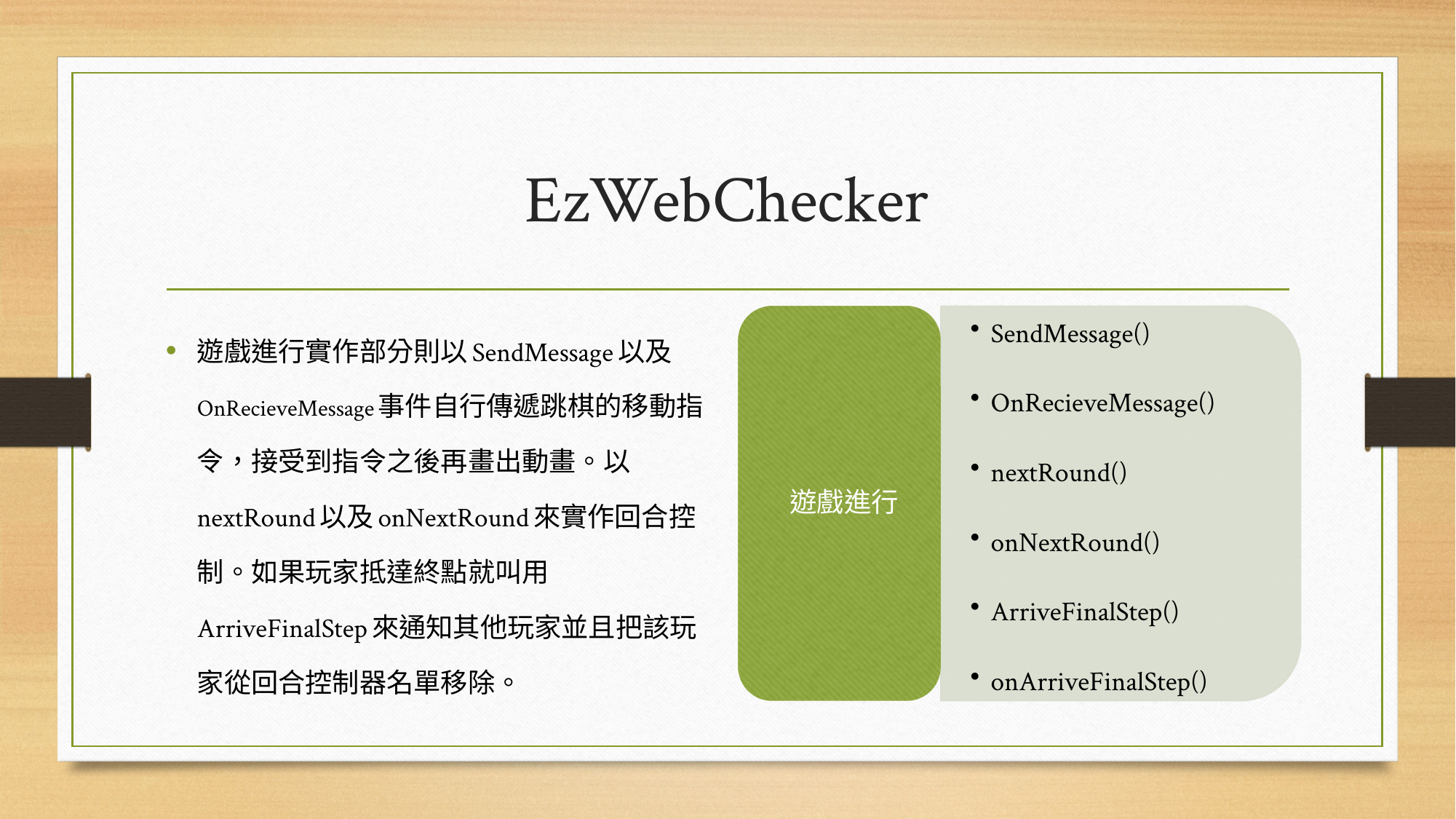

# EzWebChecker
遊戲進行實作部分則以SendMessage以及OnRecieveMessage事件自行傳遞跳棋的移動指令，接受到指令之後再畫出動畫。以nextRound以及onNextRound來實作回合控制。如果玩家抵達終點就叫用ArriveFinalStep來通知其他玩家並且把該玩家從回合控制器名單移除。

SendMessage()
OnRecieveMessage()
nextRound()
onNextRound()
ArriveFinalStep()
onArriveFinalStep()
遊戲進行